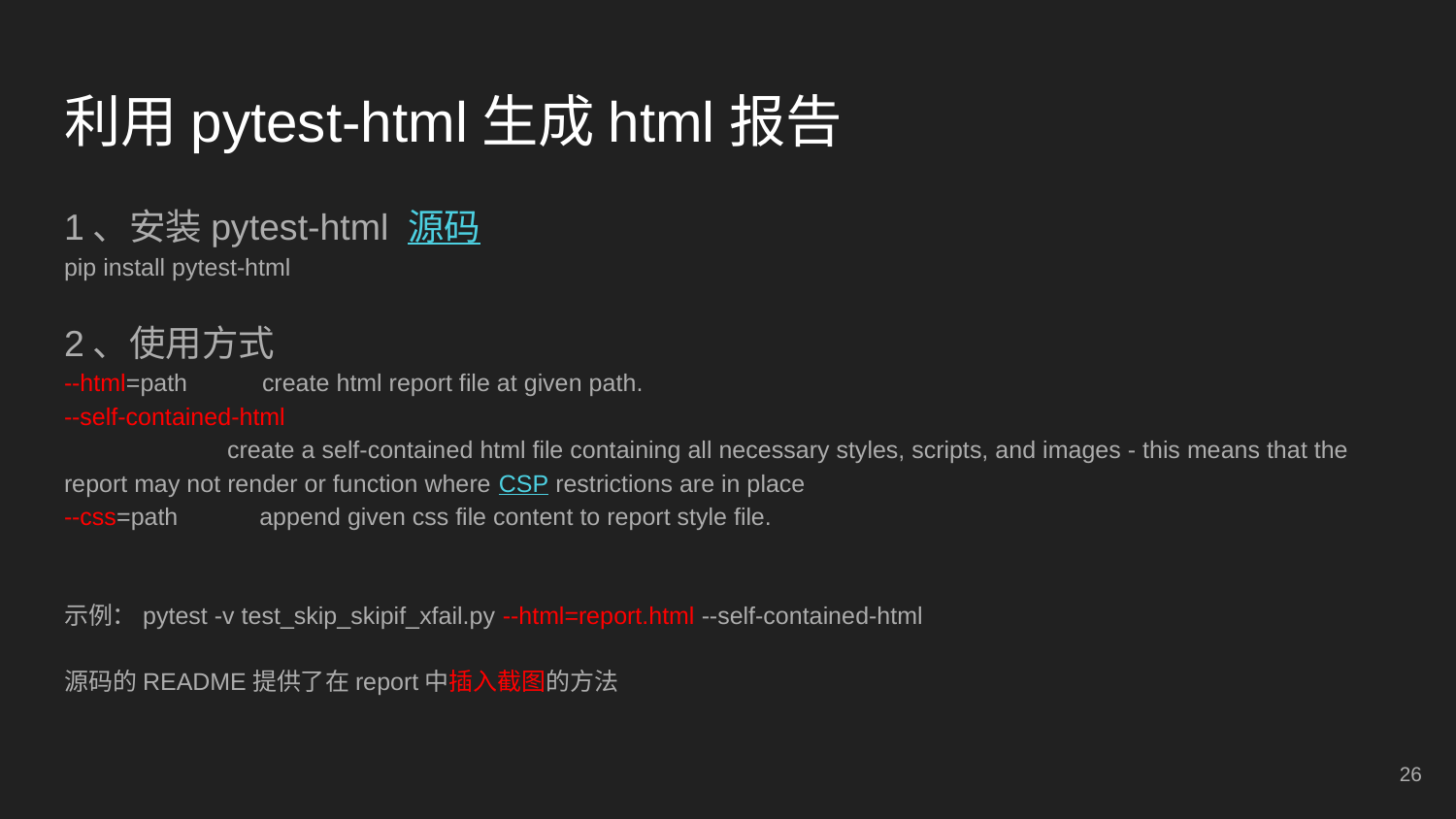

# 利用pytest-html生成html报告
1、安装pytest-html 源码
pip install pytest-html

2、使用方式
--html=path           create html report file at given path.
--self-contained-html
                        create a self-contained html file containing all necessary styles, scripts, and images - this means that the report may not render or function where CSP restrictions are in place
--css=path            append given css file content to report style file.

示例：pytest -v test_skip_skipif_xfail.py --html=report.html --self-contained-html
源码的README提供了在report中插入截图的方法
26